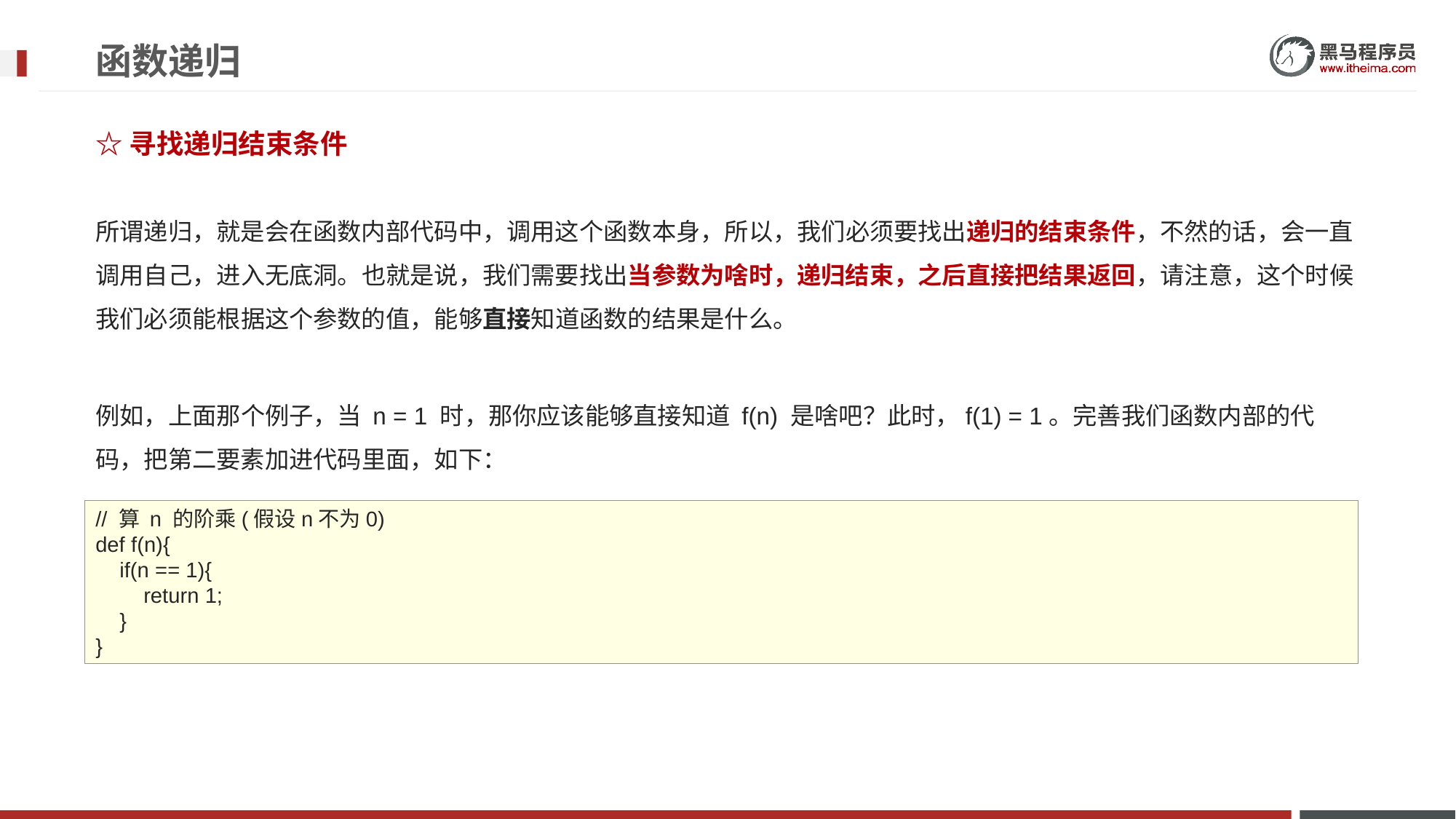

# 函数递归
☆寻找递归结束条件
所谓递归，就是会在函数内部代码中，调用这个函数本身，所以，我们必须要找出递归的结束条件，不然的话，会一直调用自己，进入无底洞。也就是说，我们需要找出当参数为啥时，递归结束，之后直接把结果返回，请注意，这个时候我们必须能根据这个参数的值，能够直接知道函数的结果是什么。

例如，上面那个例子，当 n = 1 时，那你应该能够直接知道 f(n) 是啥吧？此时，f(1) = 1。完善我们函数内部的代码，把第二要素加进代码里面，如下：
// 算 n 的阶乘(假设n不为0)
def f(n){
    if(n == 1){
        return 1;
    }
}